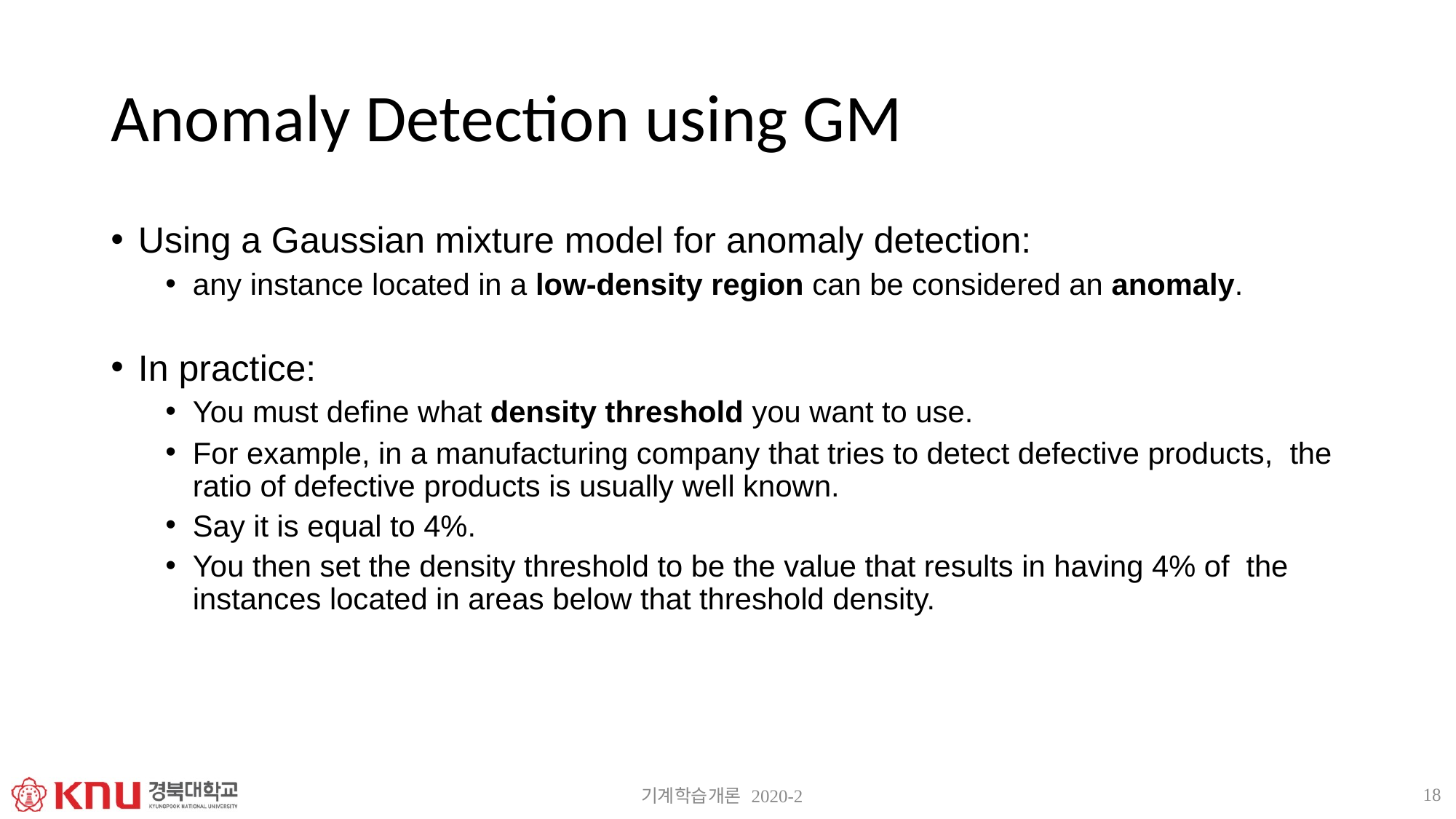

# Anomaly Detection using GM
Using a Gaussian mixture model for anomaly detection:
any instance located in a low-density region can be considered an anomaly.

In practice:
You must define what density threshold you want to use.
For example, in a manufacturing company that tries to detect defective products,  the ratio of defective products is usually well known.
Say it is equal to 4%.
You then set the density threshold to be the value that results in having 4% of  the instances located in areas below that threshold density.
18
기계학습개론 2020-2